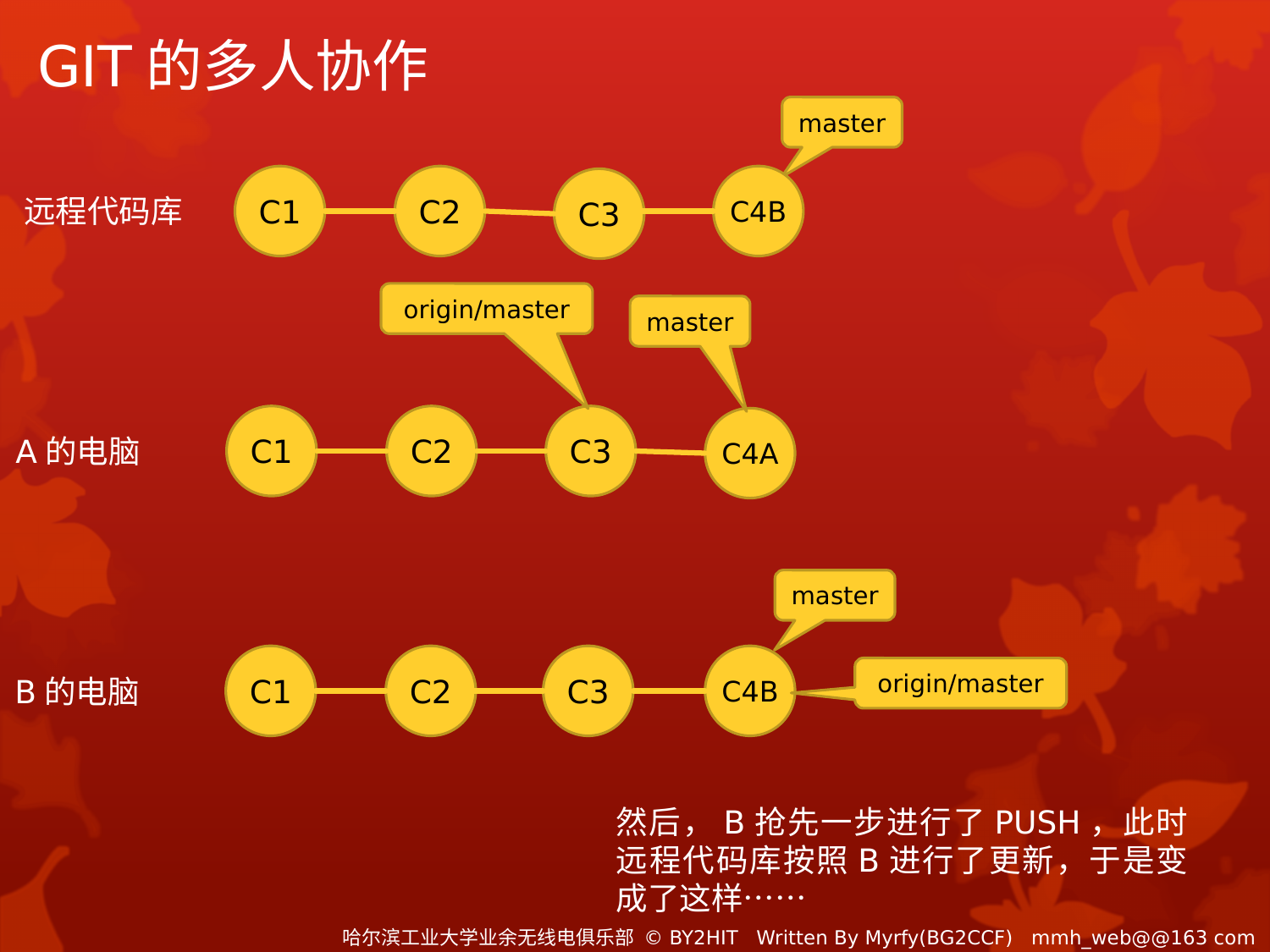

# GIT的多人协作
master
C1
C2
C4B
C3
远程代码库
origin/master
master
C1
C2
C3
C4A
A的电脑
master
C1
C2
C3
C4B
origin/master
B的电脑
然后，B抢先一步进行了PUSH，此时远程代码库按照B进行了更新，于是变成了这样……